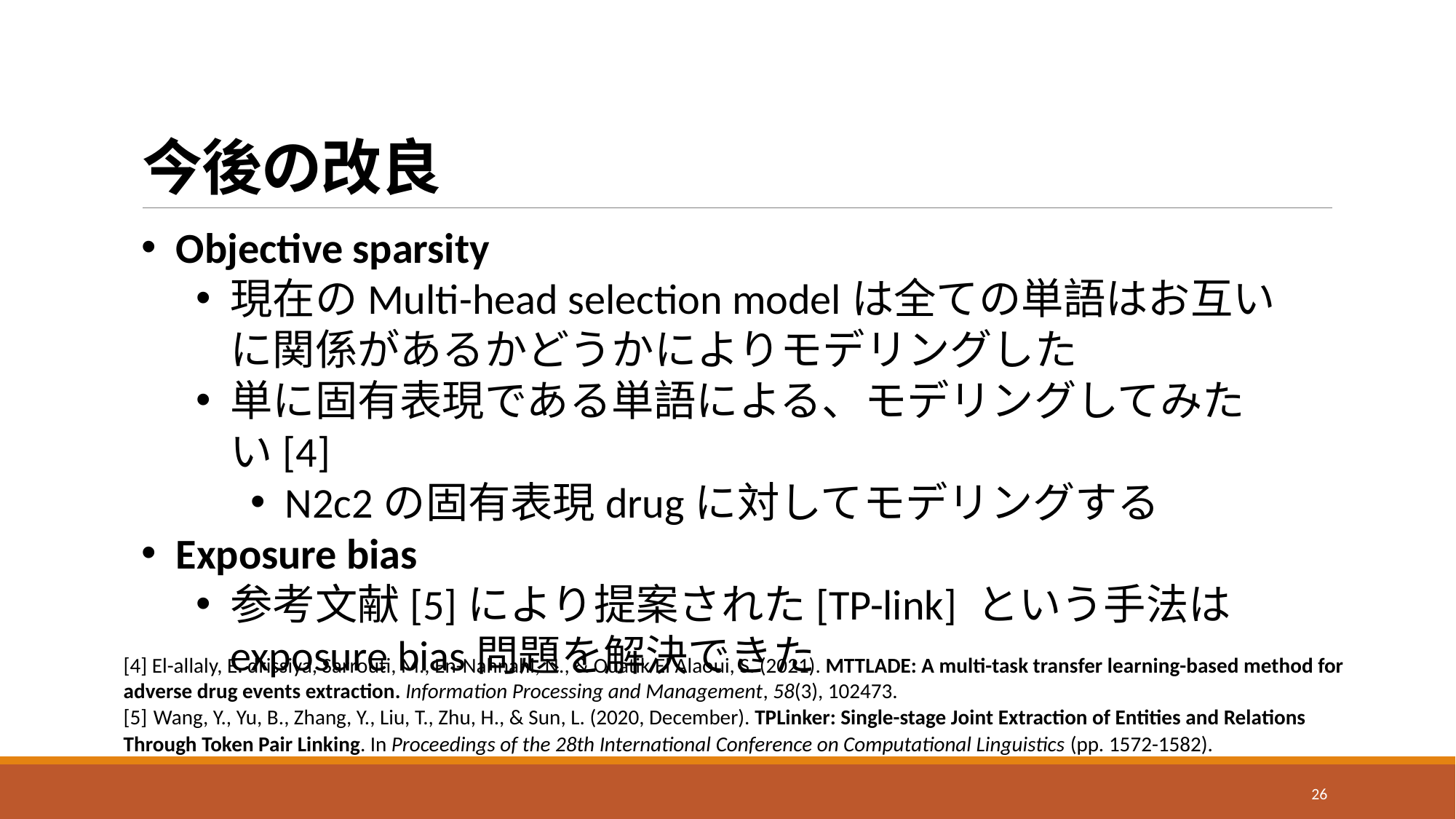

# 今後の改良
Objective sparsity
現在のMulti-head selection modelは全ての単語はお互いに関係があるかどうかによりモデリングした
単に固有表現である単語による、モデリングしてみたい[4]
N2c2の固有表現drugに対してモデリングする
Exposure bias
参考文献[5]により提案された[TP-link] という手法はexposure bias問題を解決できた
[4] El-allaly, E. drissiya, Sarrouti, M., En-Nahnahi, N., & Ouatik El Alaoui, S. (2021). MTTLADE: A multi-task transfer learning-based method for adverse drug events extraction. Information Processing and Management, 58(3), 102473.

[5] Wang, Y., Yu, B., Zhang, Y., Liu, T., Zhu, H., & Sun, L. (2020, December). TPLinker: Single-stage Joint Extraction of Entities and Relations Through Token Pair Linking. In Proceedings of the 28th International Conference on Computational Linguistics (pp. 1572-1582).
26